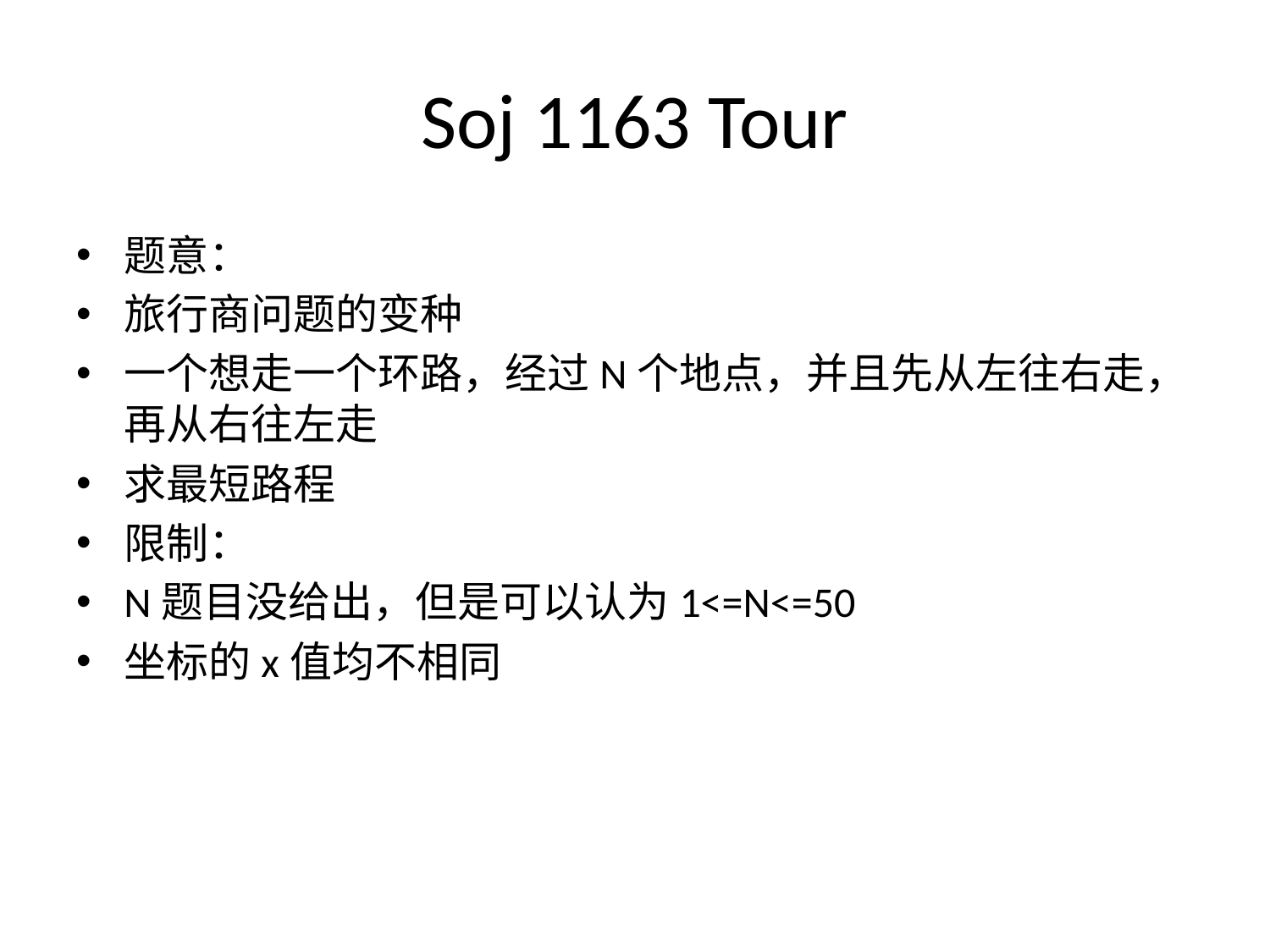

# Soj 1163 Tour
题意：
旅行商问题的变种
一个想走一个环路，经过N个地点，并且先从左往右走，再从右往左走
求最短路程
限制：
N题目没给出，但是可以认为1<=N<=50
坐标的x值均不相同